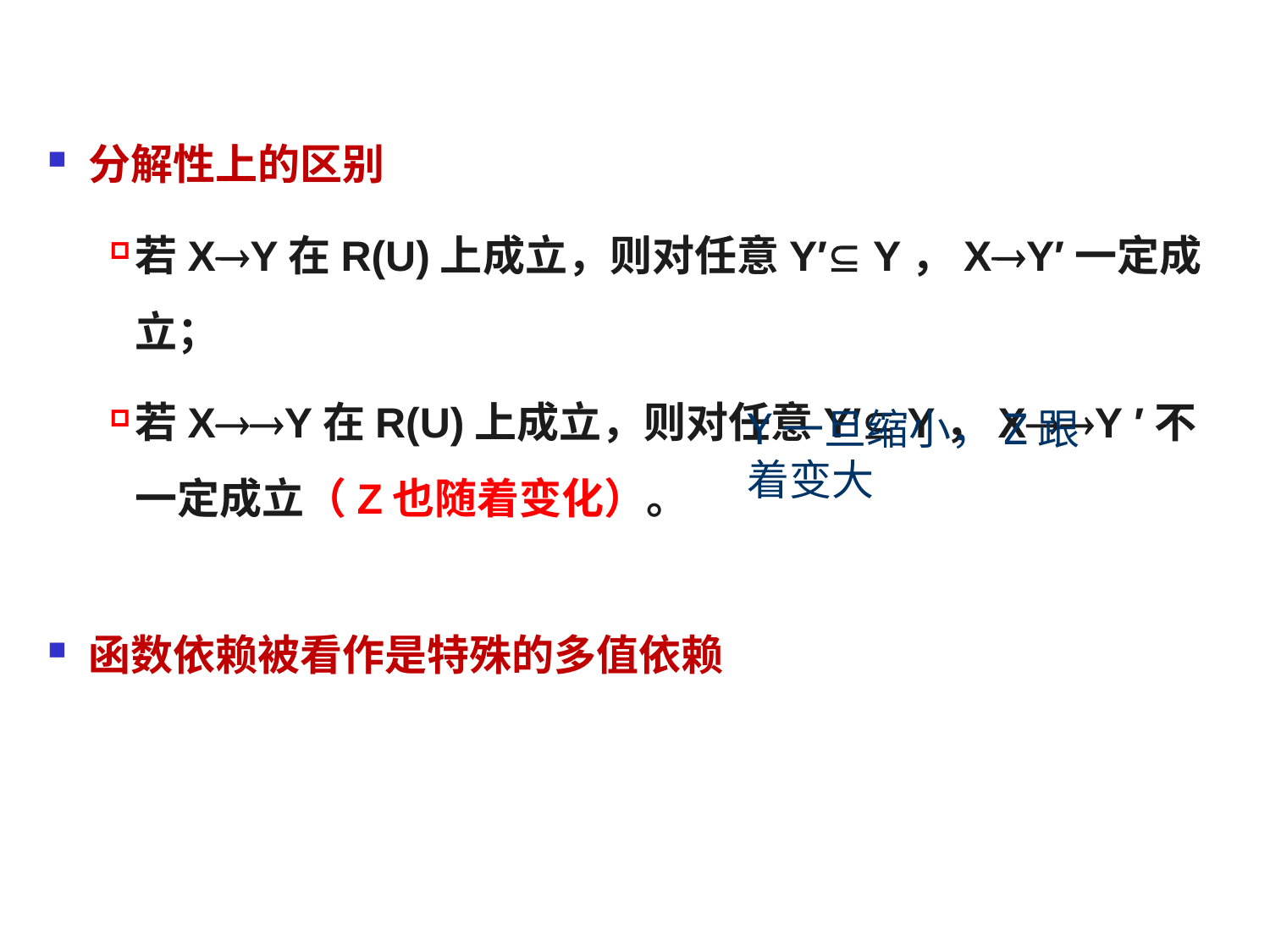

分解性上的区别
若X→Y在R(U)上成立，则对任意Y′⊆ Y，X→Y′一定成立；
若X→→Y在R(U)上成立，则对任意Y′⊆ Y，X→→Y ′不一定成立（Z也随着变化）。

函数依赖被看作是特殊的多值依赖
Y一旦缩小，Z跟着变大